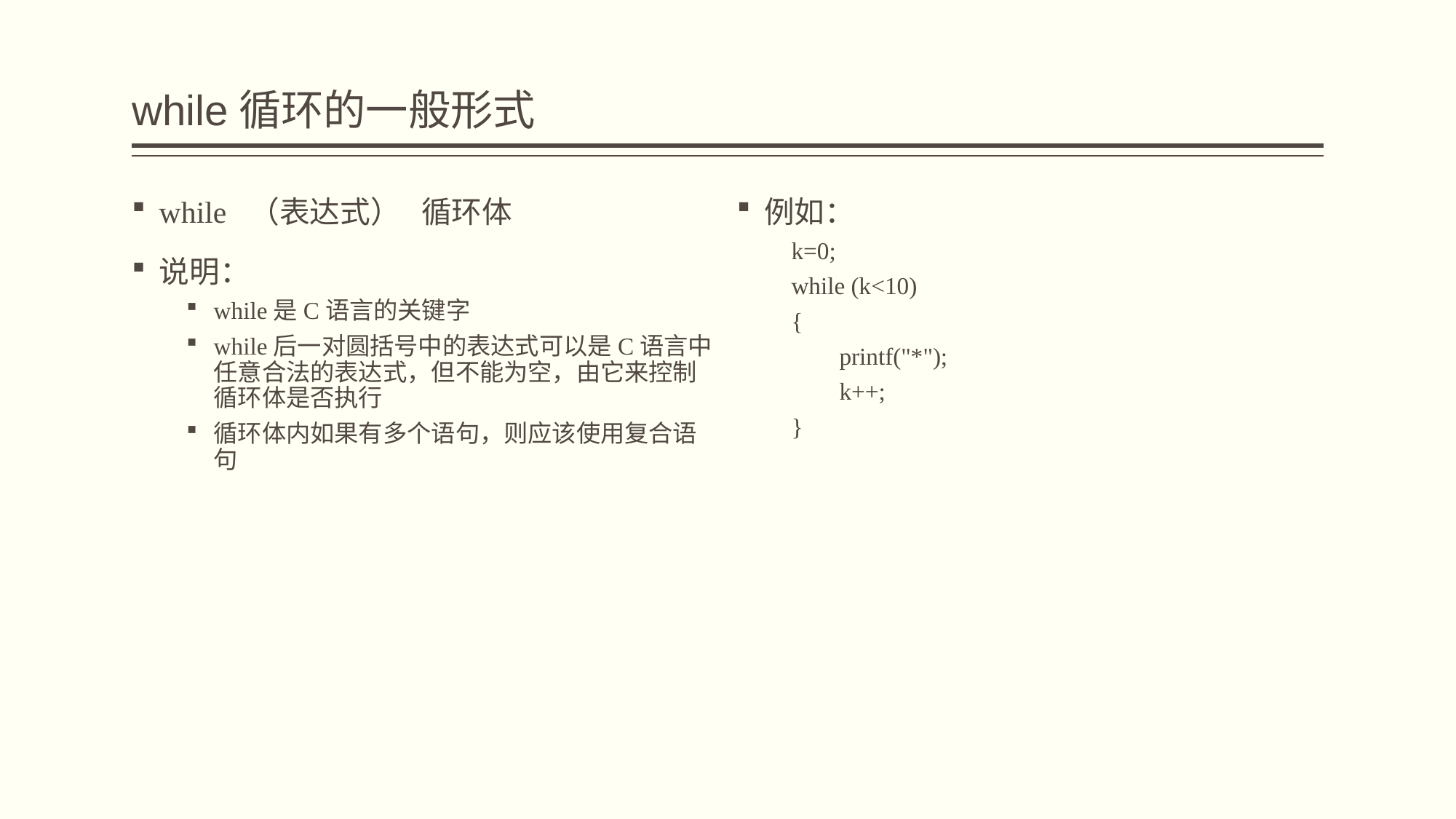

# while循环的一般形式
while  （表达式）   循环体
说明：
while是C语言的关键字
while后一对圆括号中的表达式可以是C语言中任意合法的表达式，但不能为空，由它来控制循环体是否执行
循环体内如果有多个语句，则应该使用复合语句

例如：
k=0;
while (k<10)
{
        printf("*");
        k++;
}